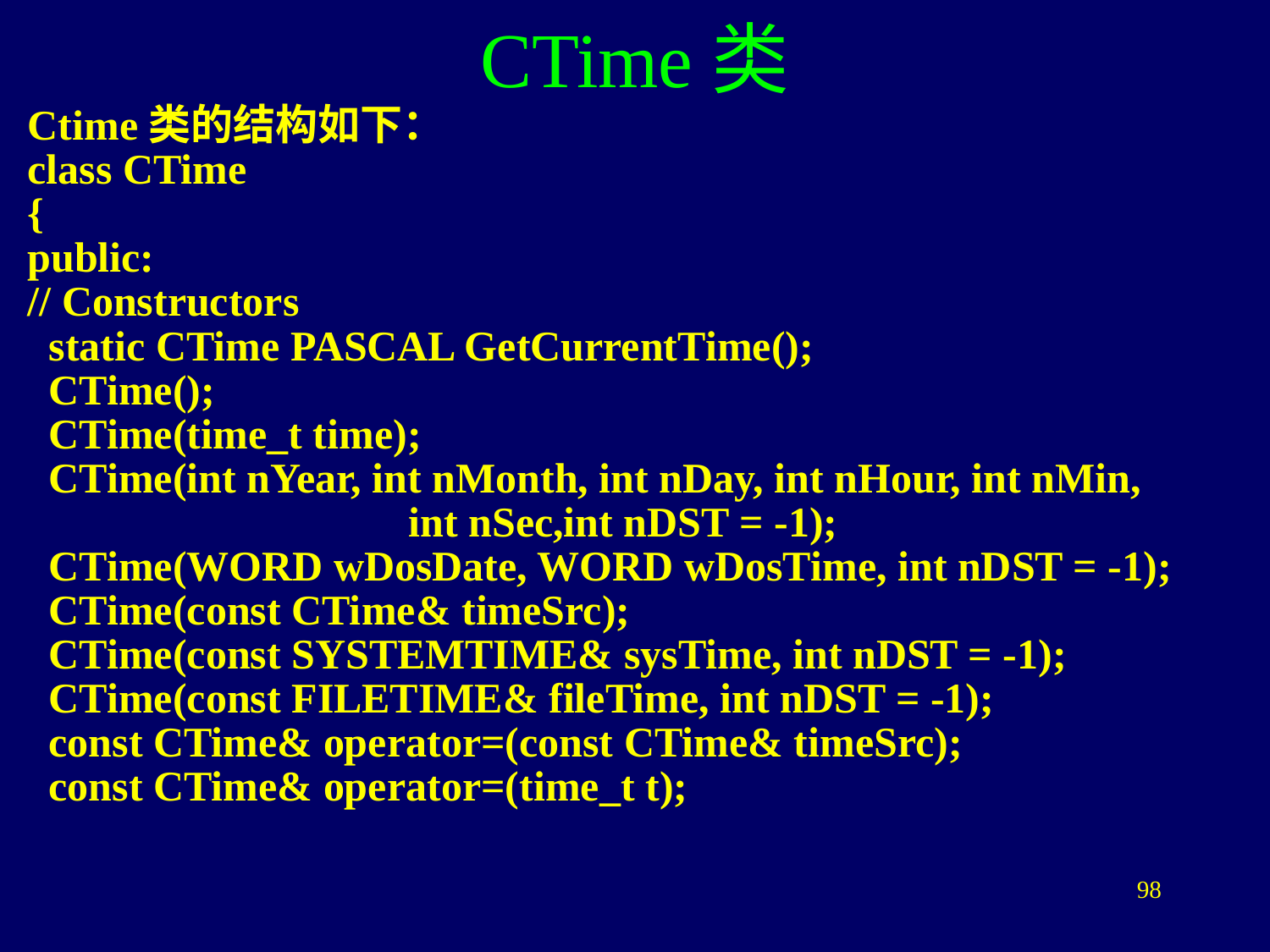

# CTime类
Ctime类的结构如下：
class CTime
{
public:
// Constructors
  static CTime PASCAL GetCurrentTime();
  CTime();
  CTime(time_t time);
  CTime(int nYear, int nMonth, int nDay, int nHour, int nMin,
			int nSec,int nDST = -1);
  CTime(WORD wDosDate, WORD wDosTime, int nDST = -1);
  CTime(const CTime& timeSrc);
  CTime(const SYSTEMTIME& sysTime, int nDST = -1);
  CTime(const FILETIME& fileTime, int nDST = -1);
  const CTime& operator=(const CTime& timeSrc);
  const CTime& operator=(time_t t);

98